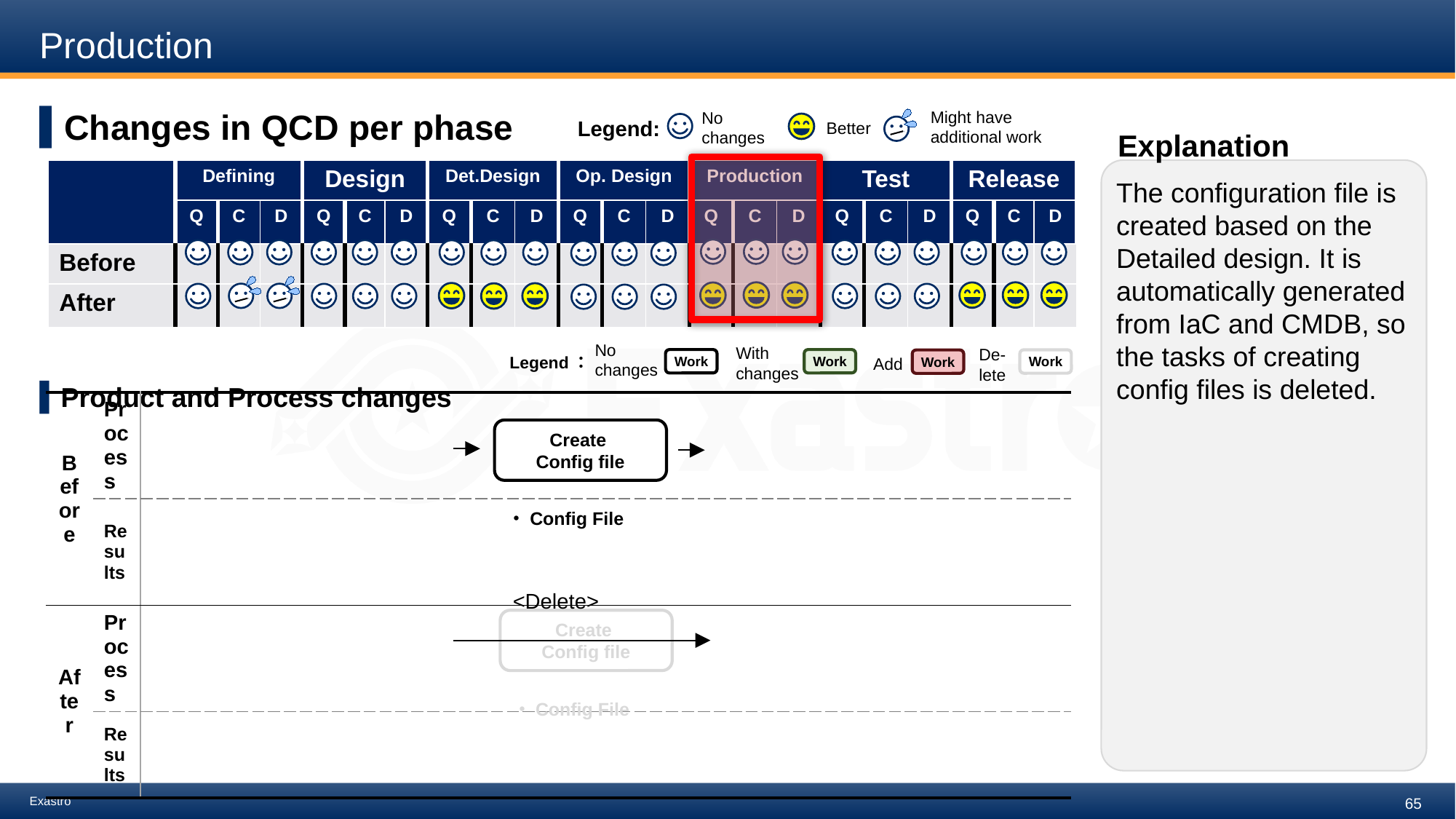

# Production
Changes in QCD per phase

Product and Process changes
Might have
additional work
No
changes

Legend:

Better

Explanation

|  | Defining |  |  | Design |  |  | Det.Design |  |  | Op. Design |  |  | Production |  |  | Test |  |  | Release |  |  |
| --- | --- | --- | --- | --- | --- | --- | --- | --- | --- | --- | --- | --- | --- | --- | --- | --- | --- | --- | --- | --- | --- |
|  | Q | C | D | Q | C | D | Q | C | D | Q | C | D | Q | C | D | Q | C | D | Q | C | D |
| Before |  |  |  |  |  |  |  |  |  |  |  |  |  |  |  |  |  |  |  |  |  |
| After |  |  |  |  |  |  |  |  |  |  |  |  |  |  |  |  |  |  |  |  |  |
The configuration file is created based on the Detailed design. It is automatically generated from IaC and CMDB, so the tasks of creating config files is deleted.

No
changes
Work
With
changes
Work
De-
lete
Work
Legend：
Add
Work

Create
Config file
・Config File
| Before | Process |  |
| --- | --- | --- |
|  | Results |  |
| After | Process |  |
|  | Results |  |
<Delete>
Create
Config file
・Config File